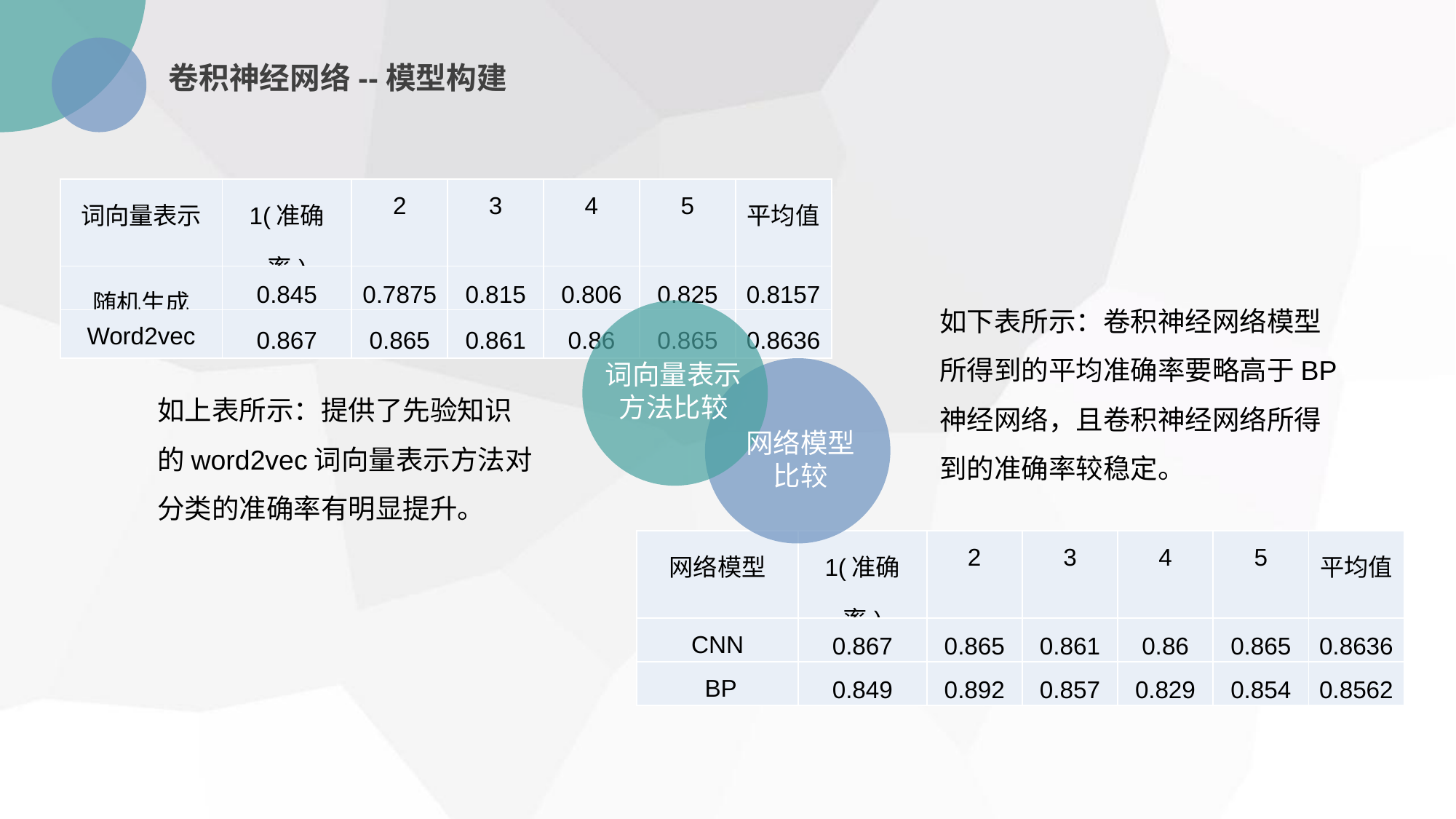

卷积神经网络--模型构建
| 词向量表示 | 1(准确率) | 2 | 3 | 4 | 5 | 平均值 |
| --- | --- | --- | --- | --- | --- | --- |
| 随机生成 | 0.845 | 0.7875 | 0.815 | 0.806 | 0.825 | 0.8157 |
| Word2vec | 0.867 | 0.865 | 0.861 | 0.86 | 0.865 | 0.8636 |

如下表所示：卷积神经网络模型所得到的平均准确率要略高于BP神经网络，且卷积神经网络所得到的准确率较稳定。
词向量表示方法比较
如上表所示：提供了先验知识的word2vec词向量表示方法对分类的准确率有明显提升。
网络模型比较
| 网络模型 | 1(准确率) | 2 | 3 | 4 | 5 | 平均值 |
| --- | --- | --- | --- | --- | --- | --- |
| CNN | 0.867 | 0.865 | 0.861 | 0.86 | 0.865 | 0.8636 |
| BP | 0.849 | 0.892 | 0.857 | 0.829 | 0.854 | 0.8562 |